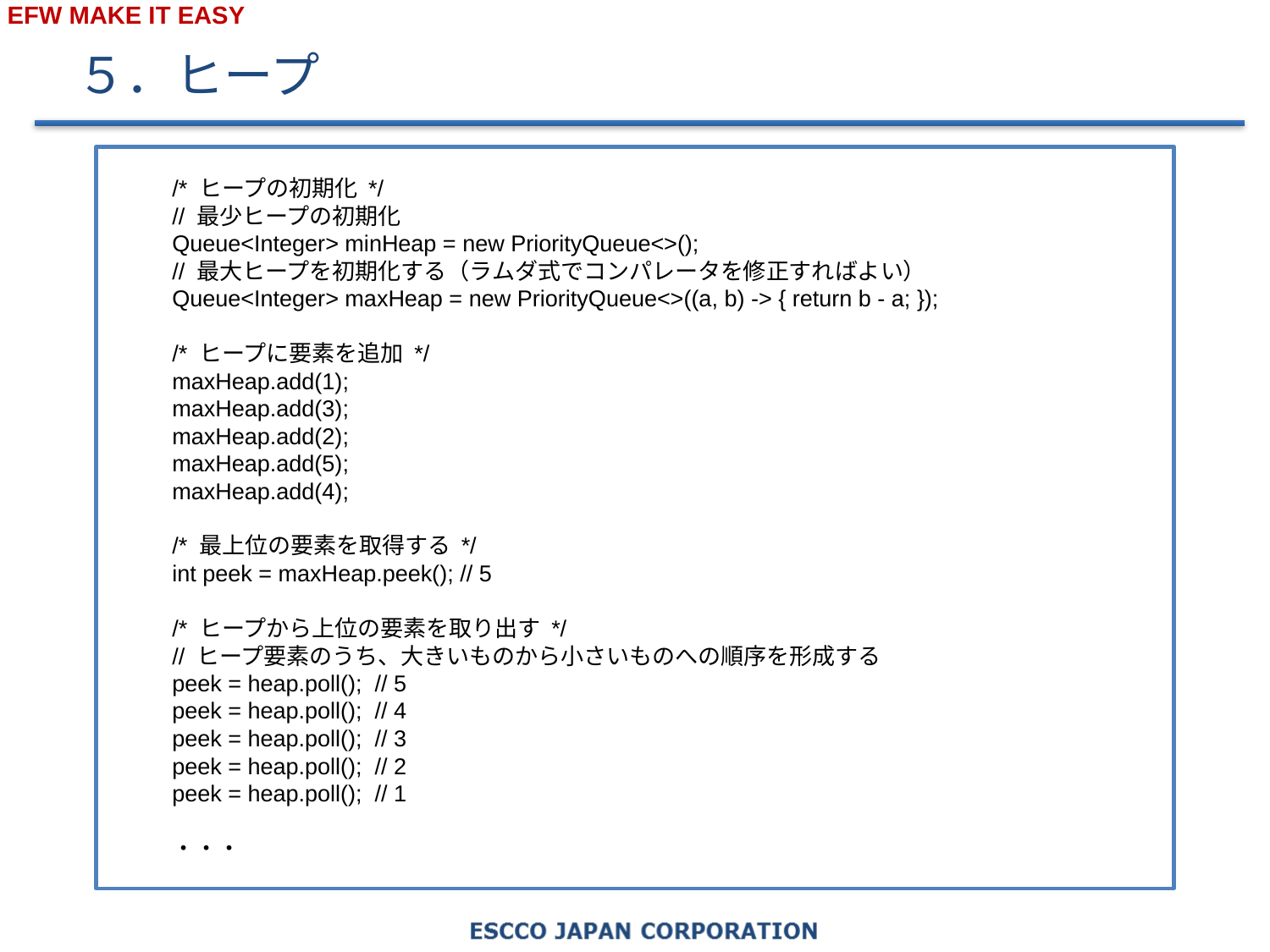

# ５．ヒープ
/* ヒープの初期化 */
// 最少ヒープの初期化
Queue<Integer> minHeap = new PriorityQueue<>();
// 最大ヒープを初期化する（ラムダ式でコンパレータを修正すればよい）
Queue<Integer> maxHeap = new PriorityQueue<>((a, b) -> { return b - a; });

/* ヒープに要素を追加 */
maxHeap.add(1);
maxHeap.add(3);
maxHeap.add(2);
maxHeap.add(5);
maxHeap.add(4);

/* 最上位の要素を取得する */
int peek = maxHeap.peek(); // 5

/* ヒープから上位の要素を取り出す */
// ヒープ要素のうち、大きいものから小さいものへの順序を形成する
peek = heap.poll();  // 5
peek = heap.poll();  // 4
peek = heap.poll();  // 3
peek = heap.poll();  // 2
peek = heap.poll();  // 1

・・・